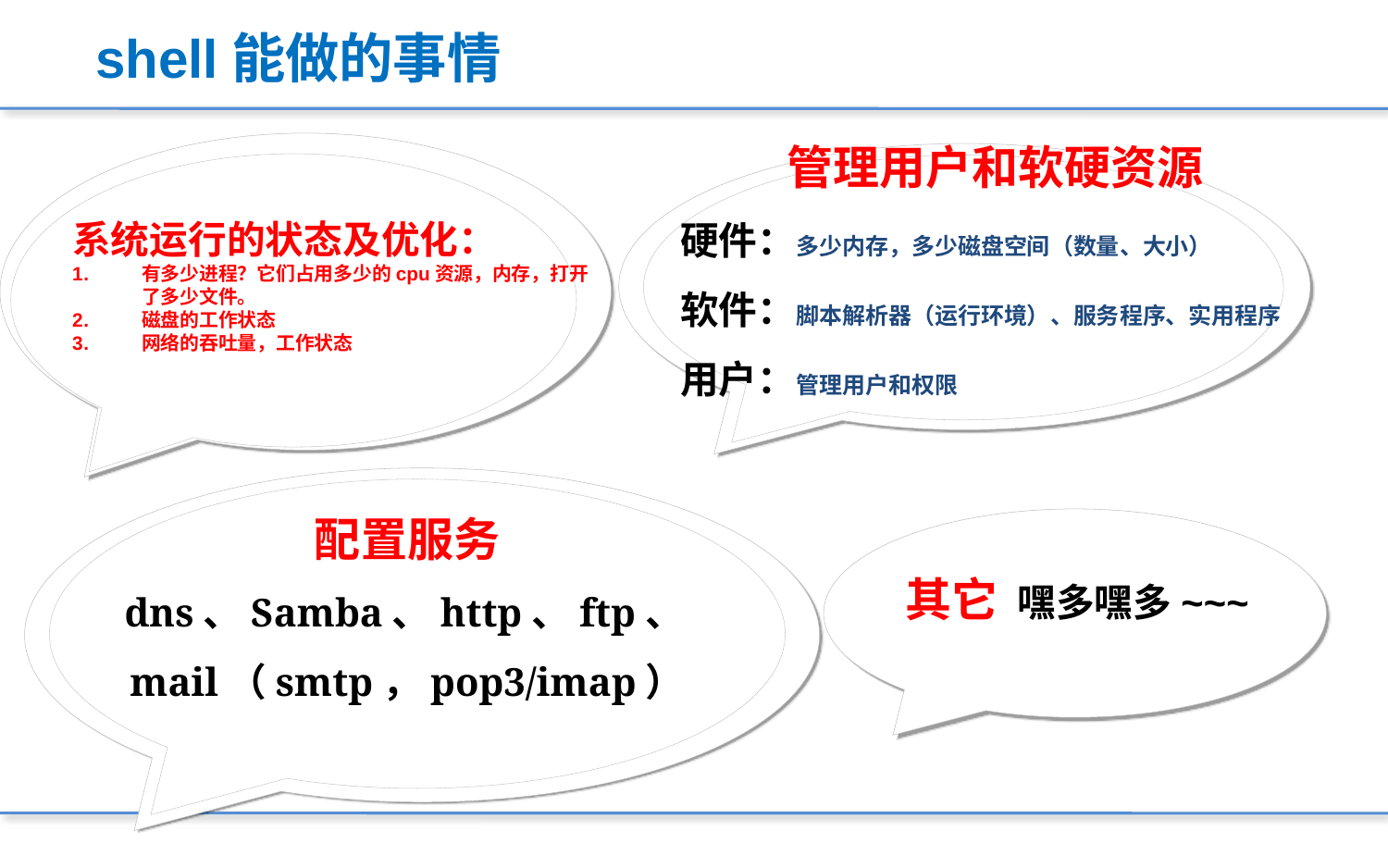

shell能做的事情
＠平凡不美

管理用户和软硬资源
硬件：多少内存，多少磁盘空间（数量、大小）
软件：脚本解析器（运行环境）、服务程序、实用程序
用户：管理用户和权限

系统运行的状态及优化：
有多少进程？它们占用多少的cpu资源，内存，打开了多少文件。
磁盘的工作状态
网络的吞吐量，工作状态

配置服务
dns、Samba、http、ftp、mail（smtp，pop3/imap）

其它  嘿多嘿多~~~